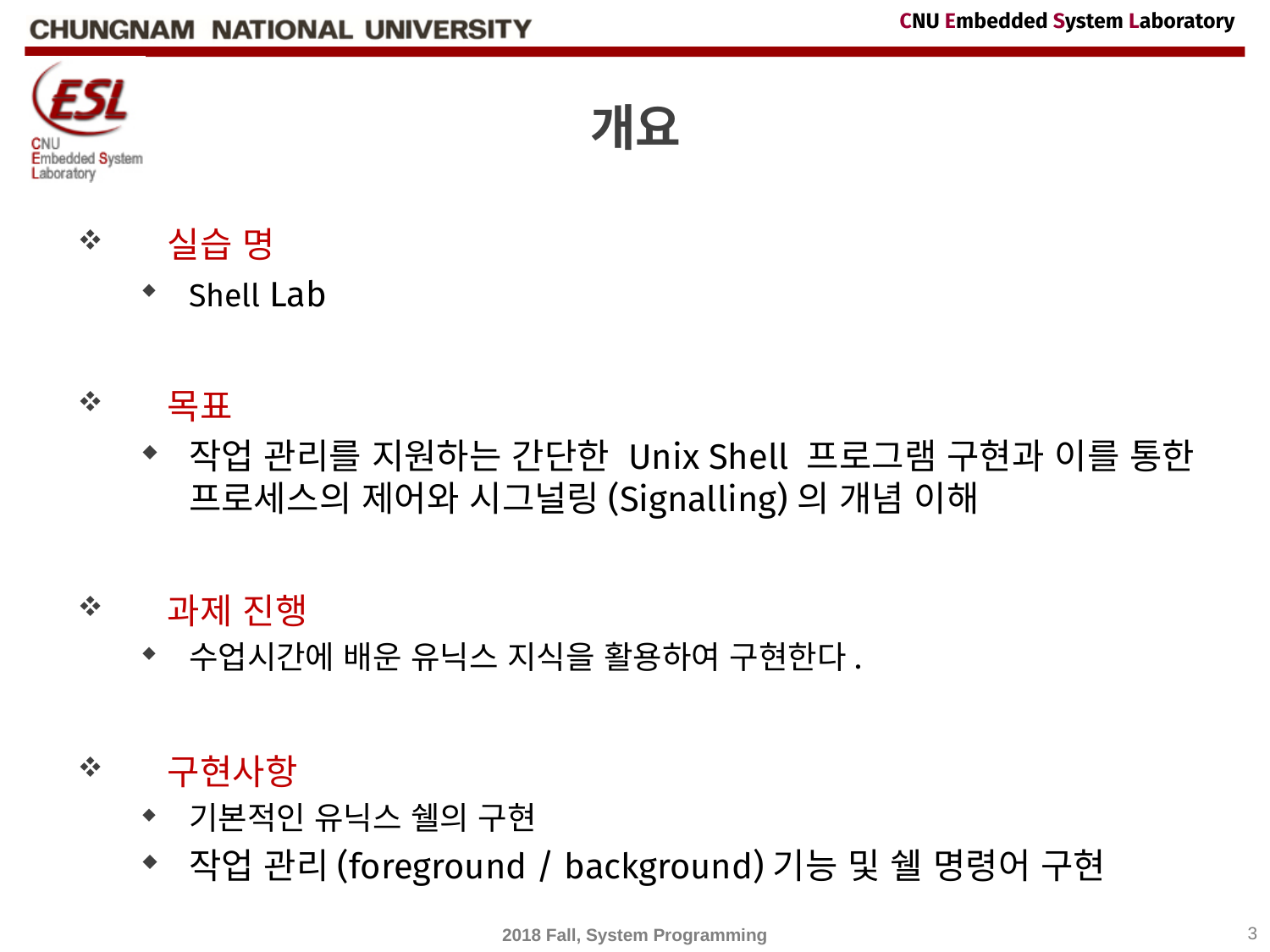

# 개요
 실습 명
Shell Lab

 목표
작업 관리를 지원하는 간단한 Unix Shell 프로그램 구현과 이를 통한 프로세스의 제어와 시그널링(Signalling)의 개념 이해

 과제 진행
수업시간에 배운 유닉스 지식을 활용하여 구현한다.

 구현사항
기본적인 유닉스 쉘의 구현
작업 관리(foreground / background)기능 및 쉘 명령어 구현

2018 Fall, System Programming
3